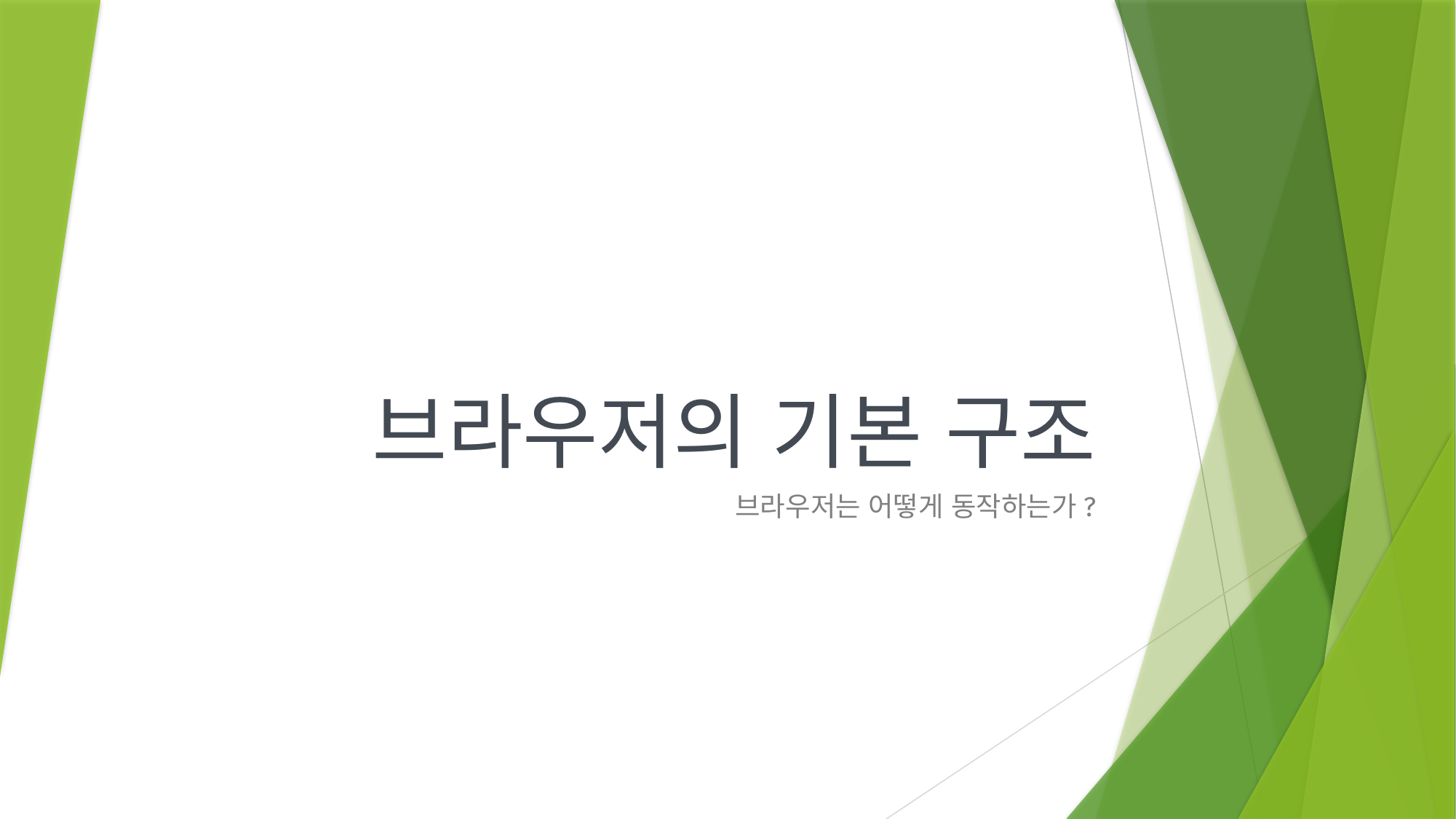

# 브라우저의 기본 구조
브라우저는 어떻게 동작하는가?